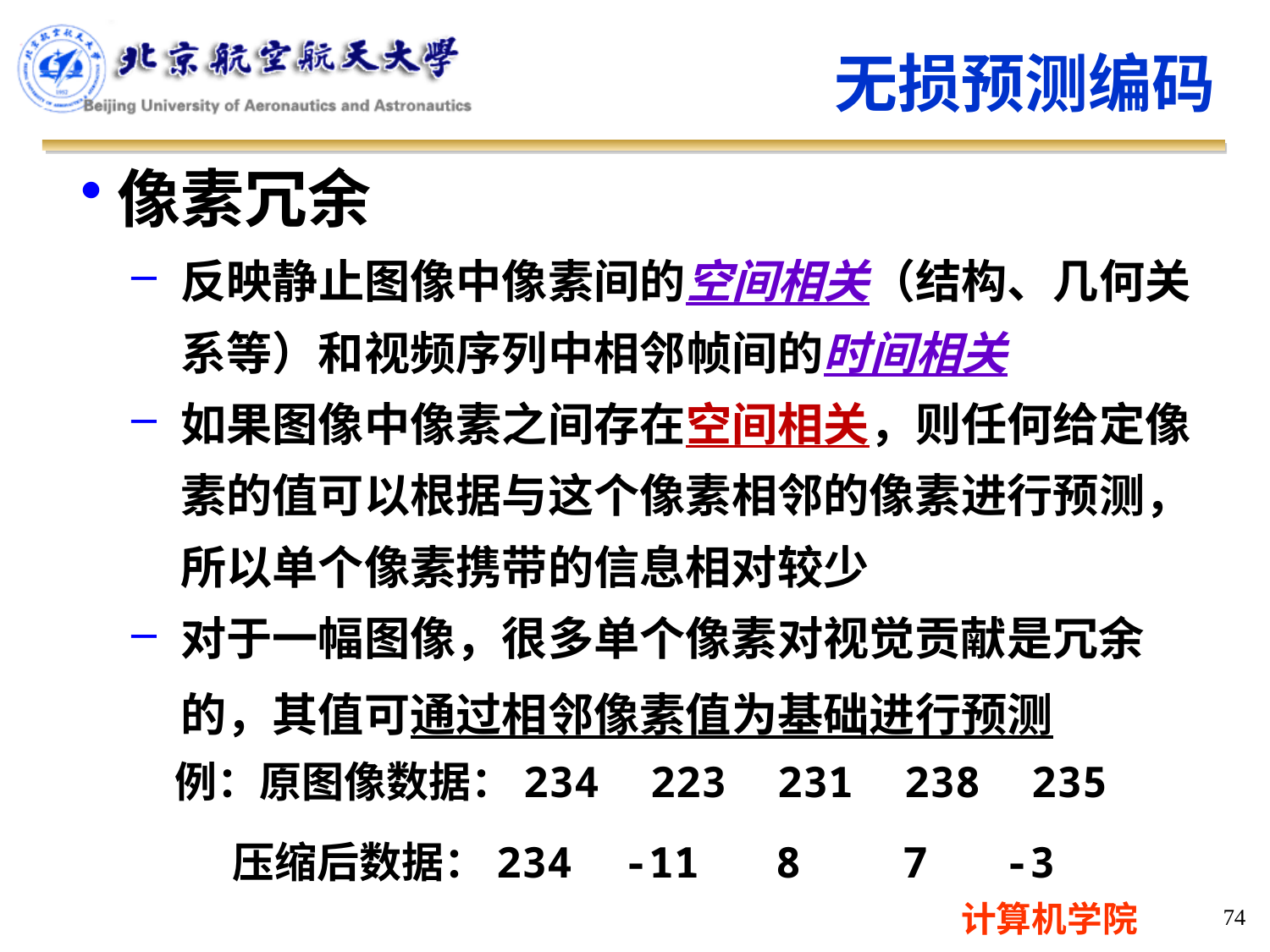

无损预测编码
像素冗余
反映静止图像中像素间的空间相关（结构、几何关系等）和视频序列中相邻帧间的时间相关
如果图像中像素之间存在空间相关，则任何给定像素的值可以根据与这个像素相邻的像素进行预测，所以单个像素携带的信息相对较少
对于一幅图像，很多单个像素对视觉贡献是冗余的，其值可通过相邻像素值为基础进行预测
例：原图像数据：234  223  231  238  235
   压缩后数据：234  -11   8    7   -3
74